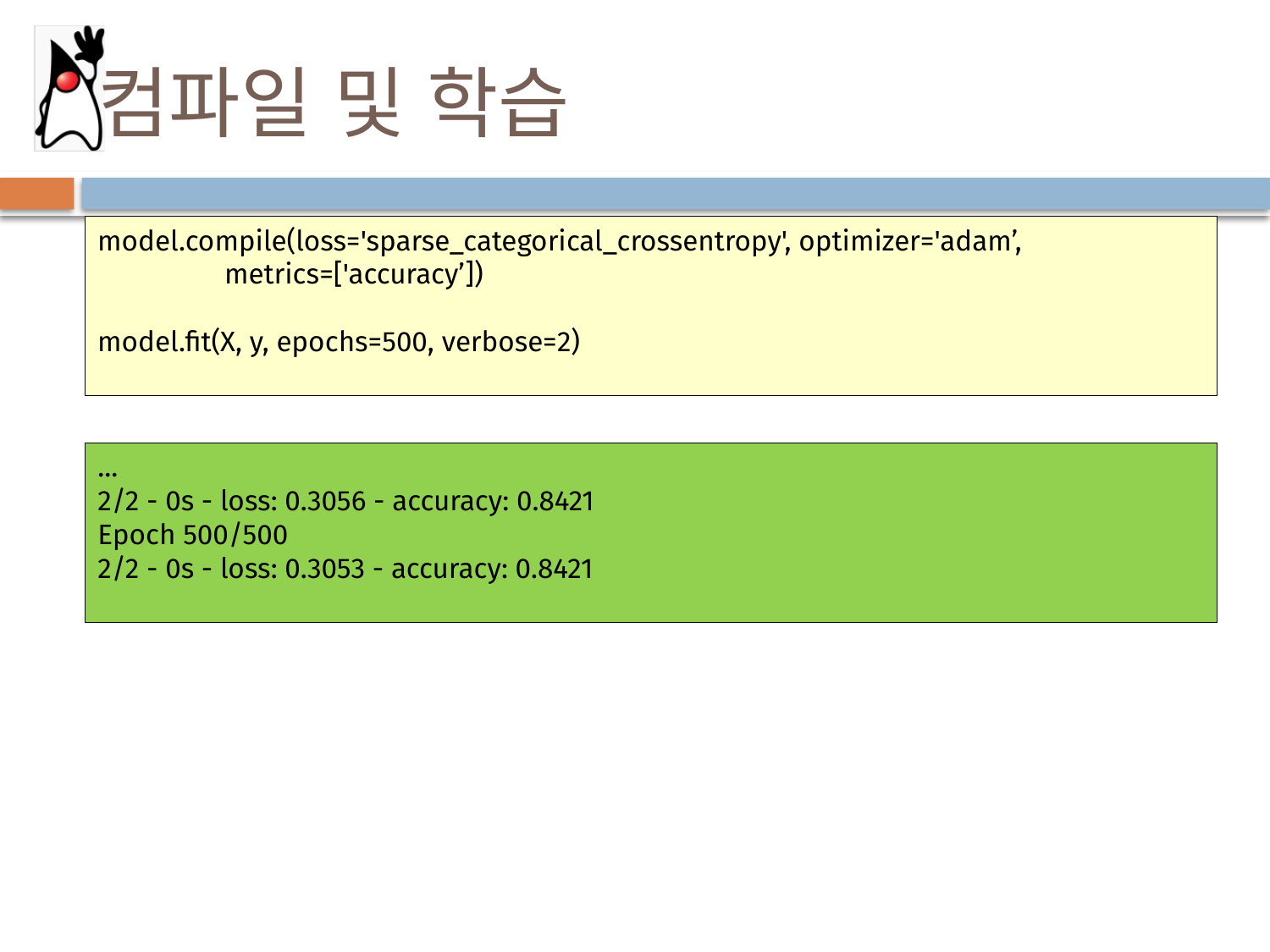

# 컴파일 및 학습
model.compile(loss='sparse_categorical_crossentropy', optimizer='adam’,
	metrics=['accuracy’])

model.fit(X, y, epochs=500, verbose=2)
...
2/2 - 0s - loss: 0.3056 - accuracy: 0.8421
Epoch 500/500
2/2 - 0s - loss: 0.3053 - accuracy: 0.8421